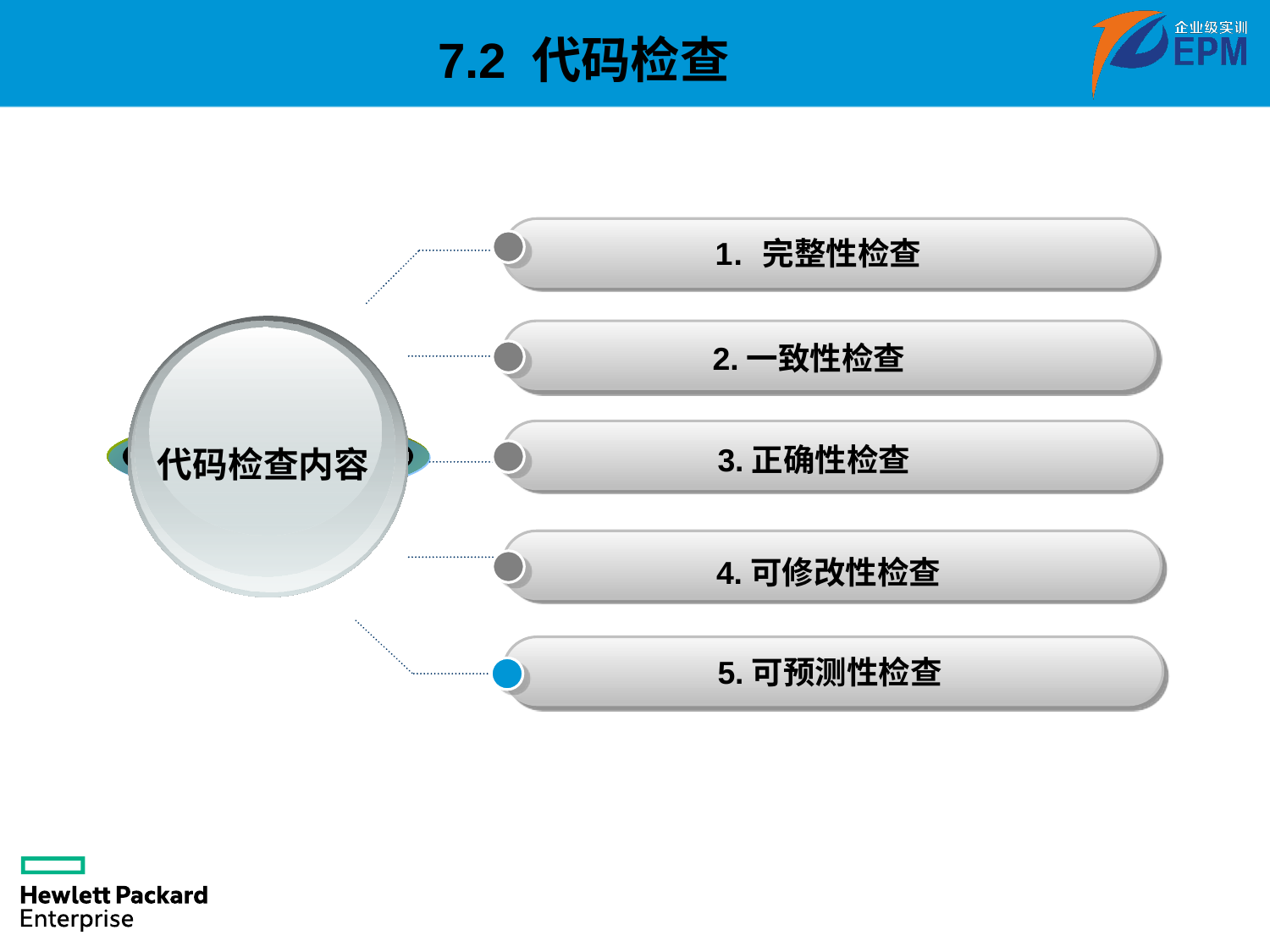

7.2 代码检查

完整性检查

2.一致性检查

3.正确性检查
代码检查内容

4.可修改性检查

5.可预测性检查